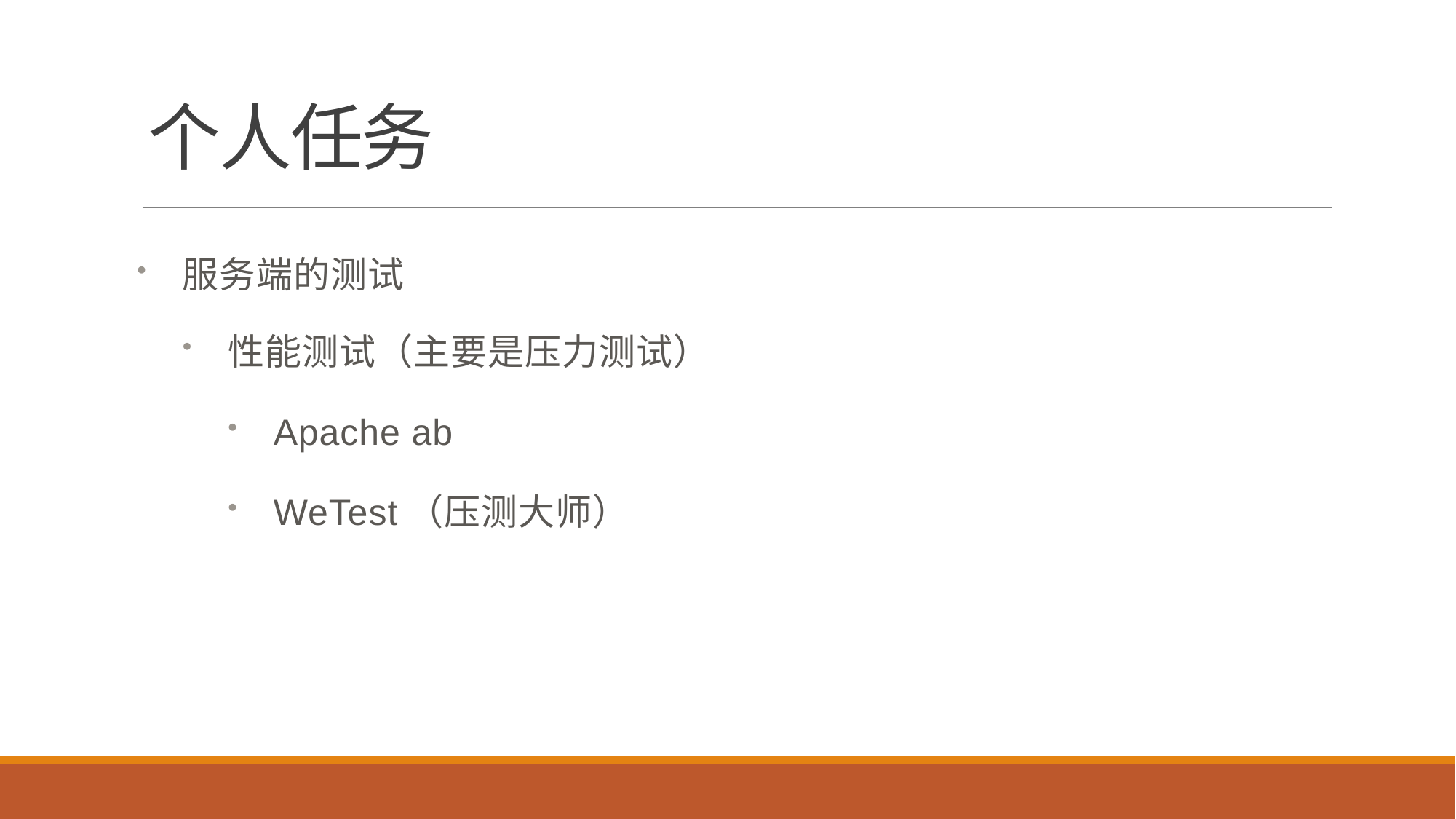

# 个人任务
服务端的测试
性能测试（主要是压力测试）
Apache ab
WeTest（压测大师）